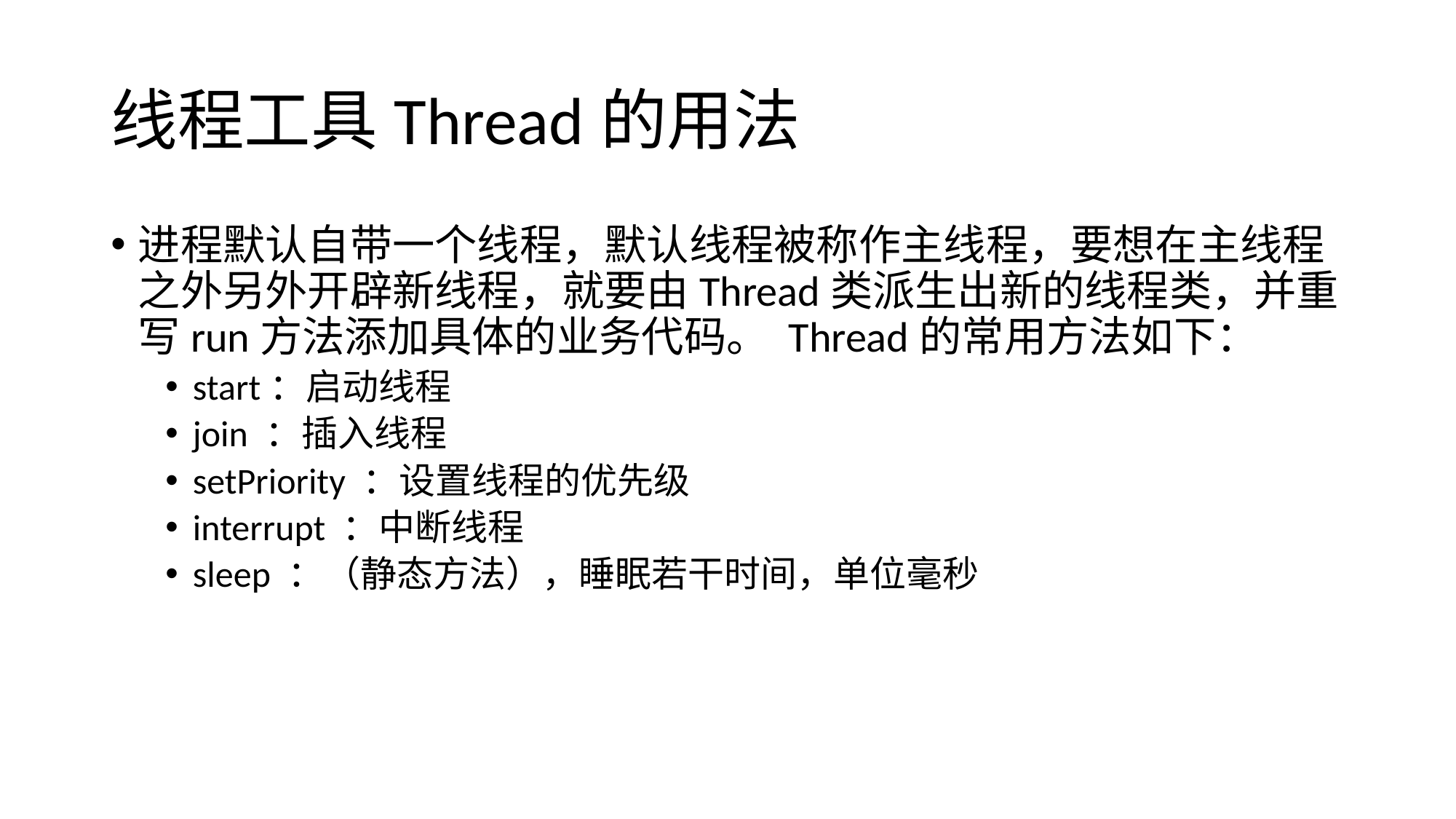

# 线程工具Thread的用法
进程默认自带一个线程，默认线程被称作主线程，要想在主线程之外另外开辟新线程，就要由Thread类派生出新的线程类，并重写run方法添加具体的业务代码。 Thread的常用方法如下：
start：启动线程
join ：插入线程
setPriority ：设置线程的优先级
interrupt ：中断线程
sleep ：（静态方法），睡眠若干时间，单位毫秒